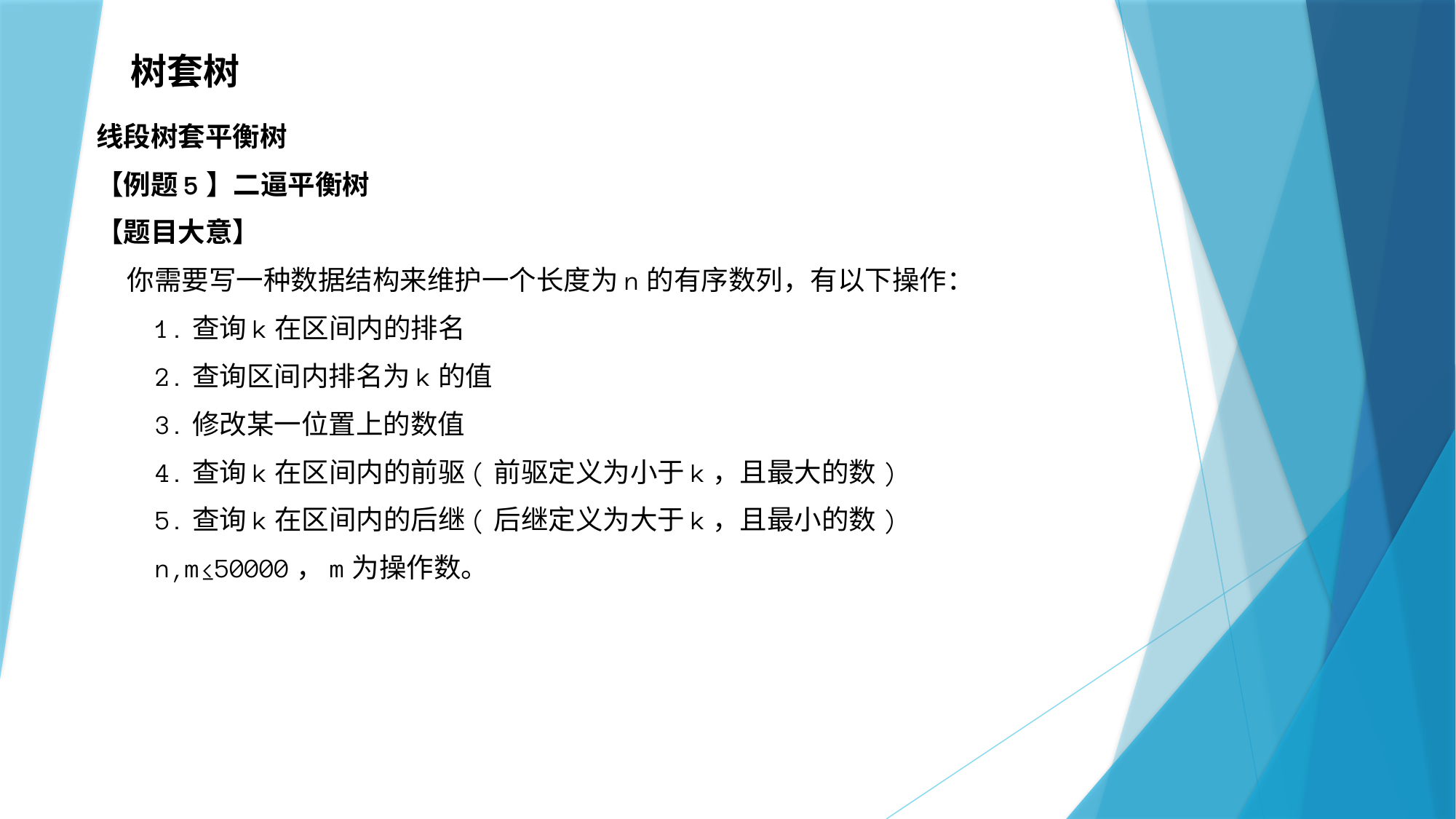

# 树套树
线段树套平衡树
【例题5】二逼平衡树
【题目大意】
    你需要写一种数据结构来维护一个长度为n的有序数列，有以下操作：
    1.查询k在区间内的排名
    2.查询区间内排名为k的值
    3.修改某一位置上的数值
    4.查询k在区间内的前驱(前驱定义为小于k，且最大的数)
    5.查询k在区间内的后继(后继定义为大于k，且最小的数)
    n,m≤50000，m为操作数。